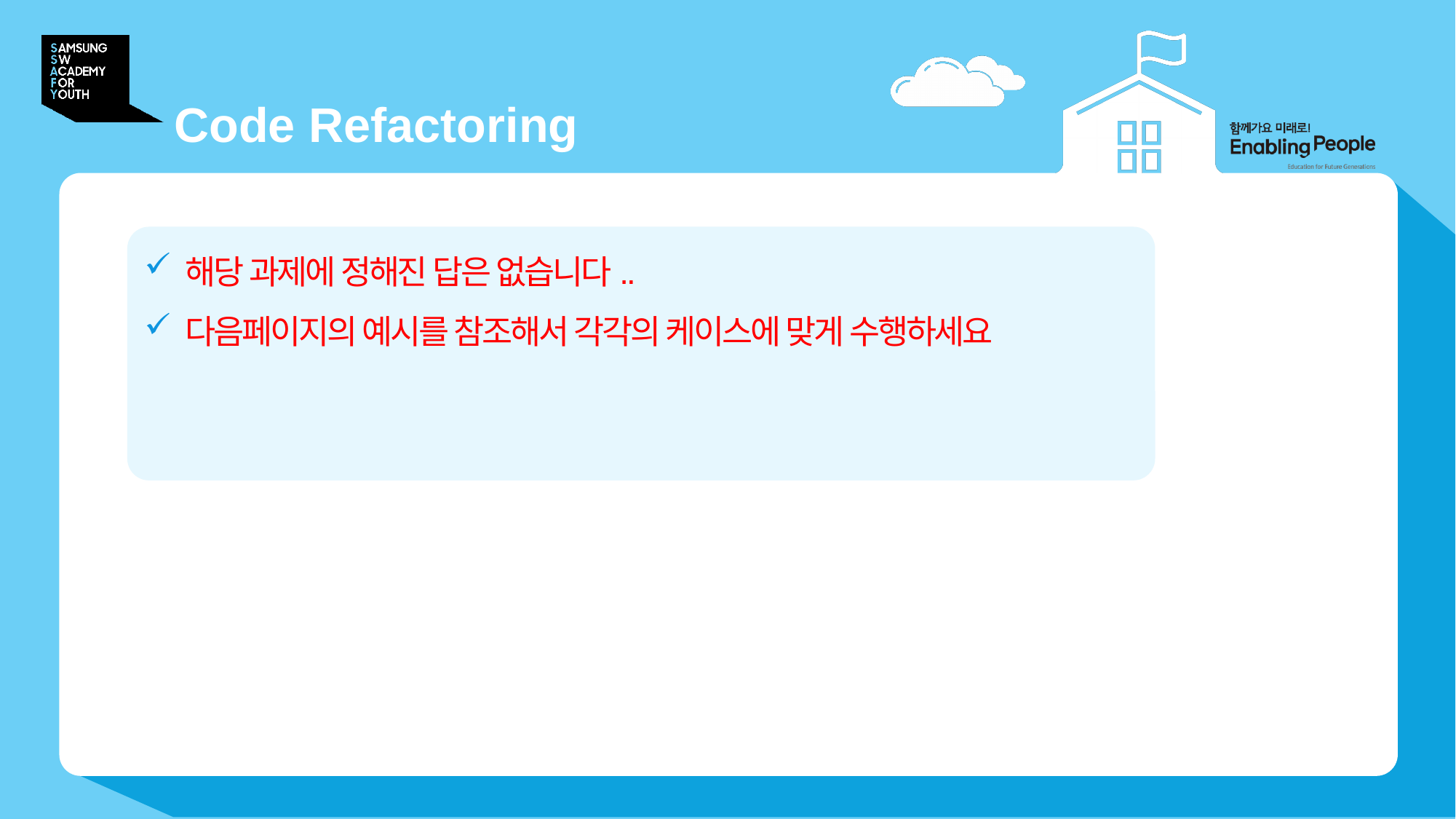

# Code Refactoring
해당 과제에 정해진 답은 없습니다..
다음페이지의 예시를 참조해서 각각의 케이스에 맞게 수행하세요